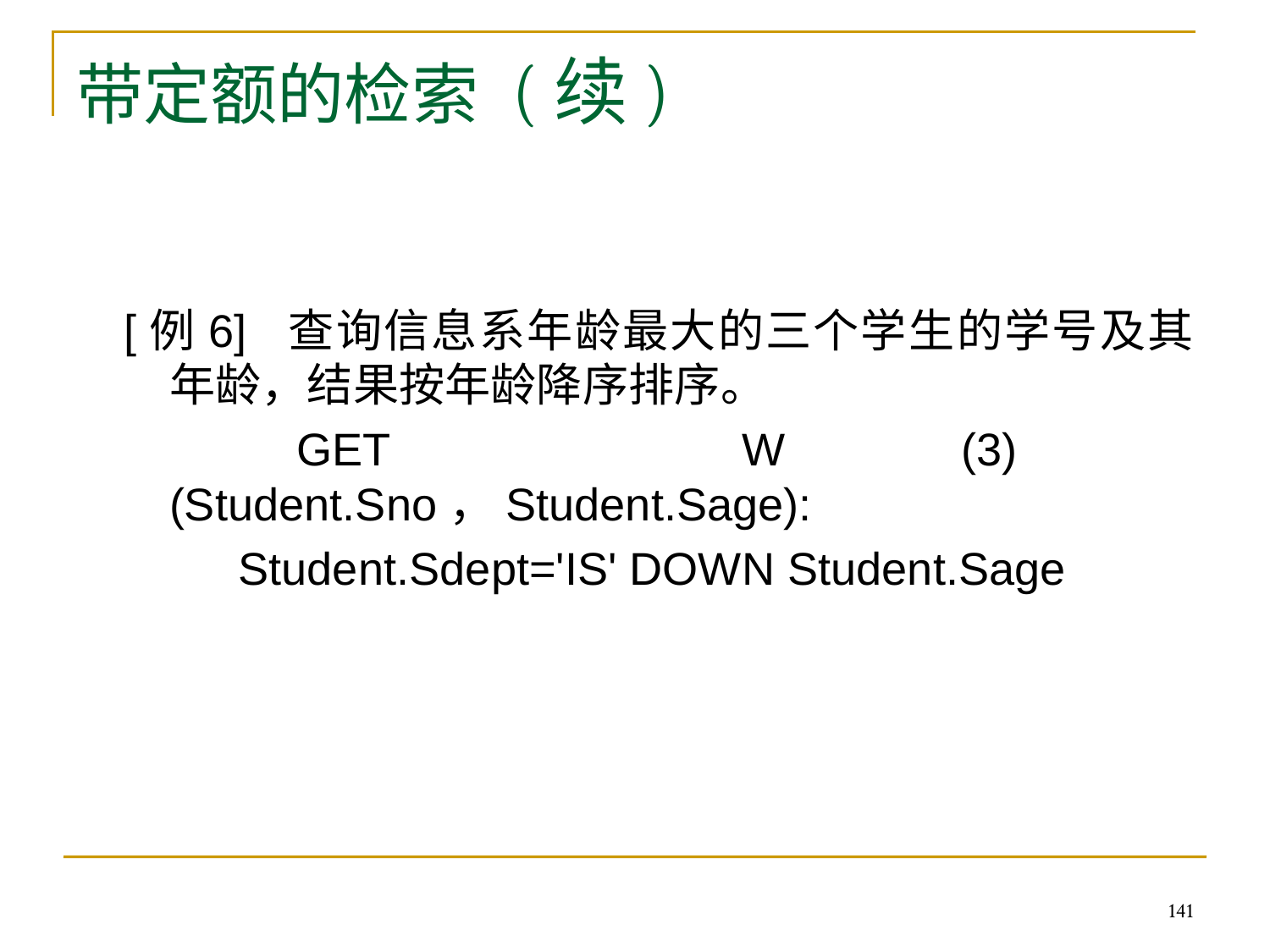

# 带定额的检索 (续)

[例6]  查询信息系年龄最大的三个学生的学号及其年龄，结果按年龄降序排序。
		GET  W (3)  (Student.Sno，Student.Sage):
         Student.Sdept='IS' DOWN Student.Sage
141